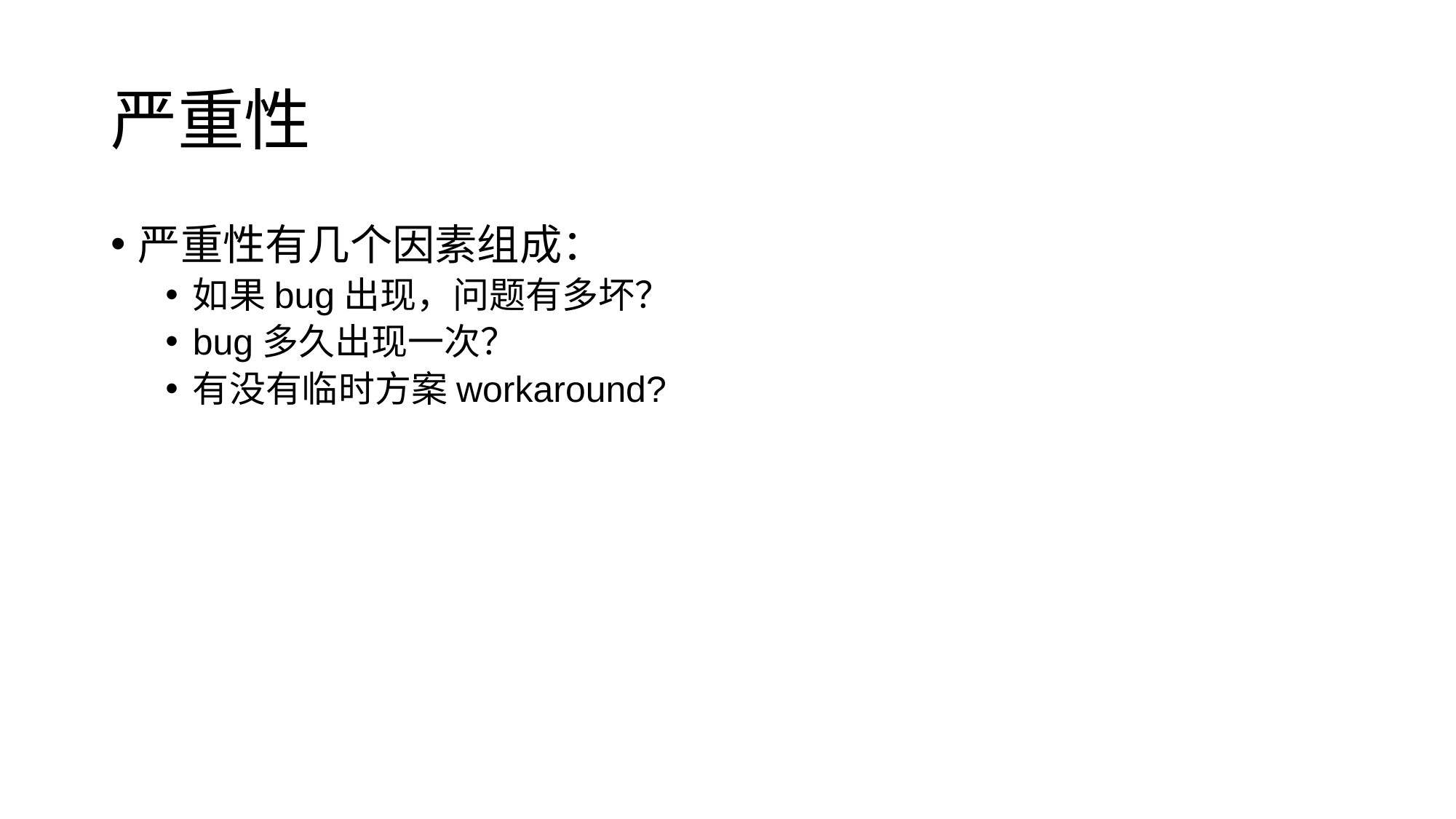

# 严重性
严重性有几个因素组成：
如果bug出现，问题有多坏？
bug多久出现一次？
有没有临时方案workaround?